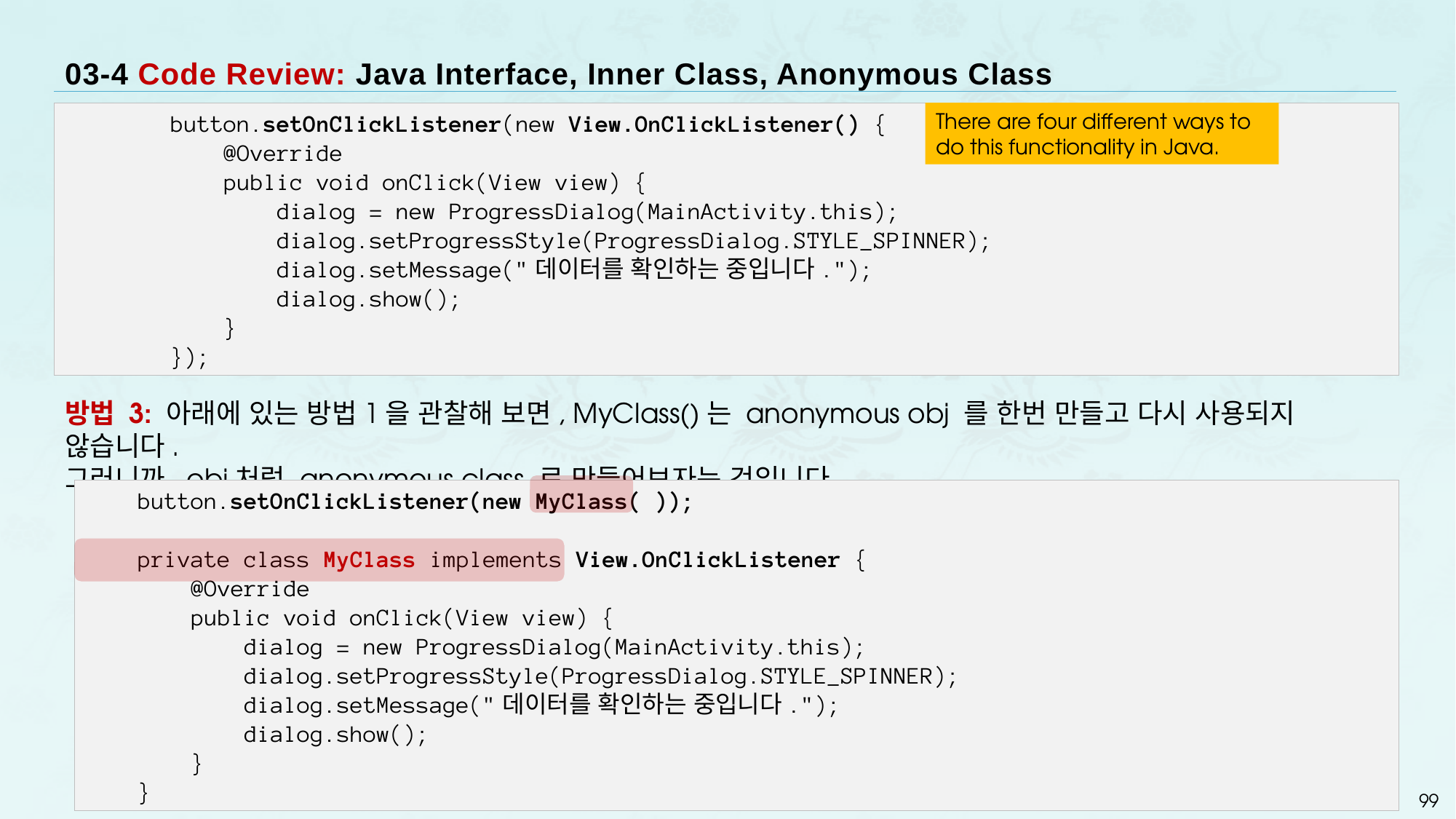

# 03-4 Code Review: Java Interface, Inner Class, Anonymous Class
        button.setOnClickListener(new View.OnClickListener() {
            @Override
            public void onClick(View view) {
                dialog = new ProgressDialog(MainActivity.this);
                dialog.setProgressStyle(ProgressDialog.STYLE_SPINNER);
                dialog.setMessage("데이터를 확인하는 중입니다.");
                dialog.show();
            }
        });
There are four different ways to do this functionality in Java.
방법 3: 아래에 있는 방법1을 관찰해 보면, MyClass()는 anonymous obj 를 한번 만들고 다시 사용되지 않습니다.
그러니까, obj처럼 anonymous class 로 만들어보자는 것입니다.

    button.setOnClickListener(new MyClass( ));

    private class MyClass implements View.OnClickListener {
        @Override
        public void onClick(View view) {
            dialog = new ProgressDialog(MainActivity.this);
            dialog.setProgressStyle(ProgressDialog.STYLE_SPINNER);
            dialog.setMessage("데이터를 확인하는 중입니다.");
            dialog.show();
        }
    }

99